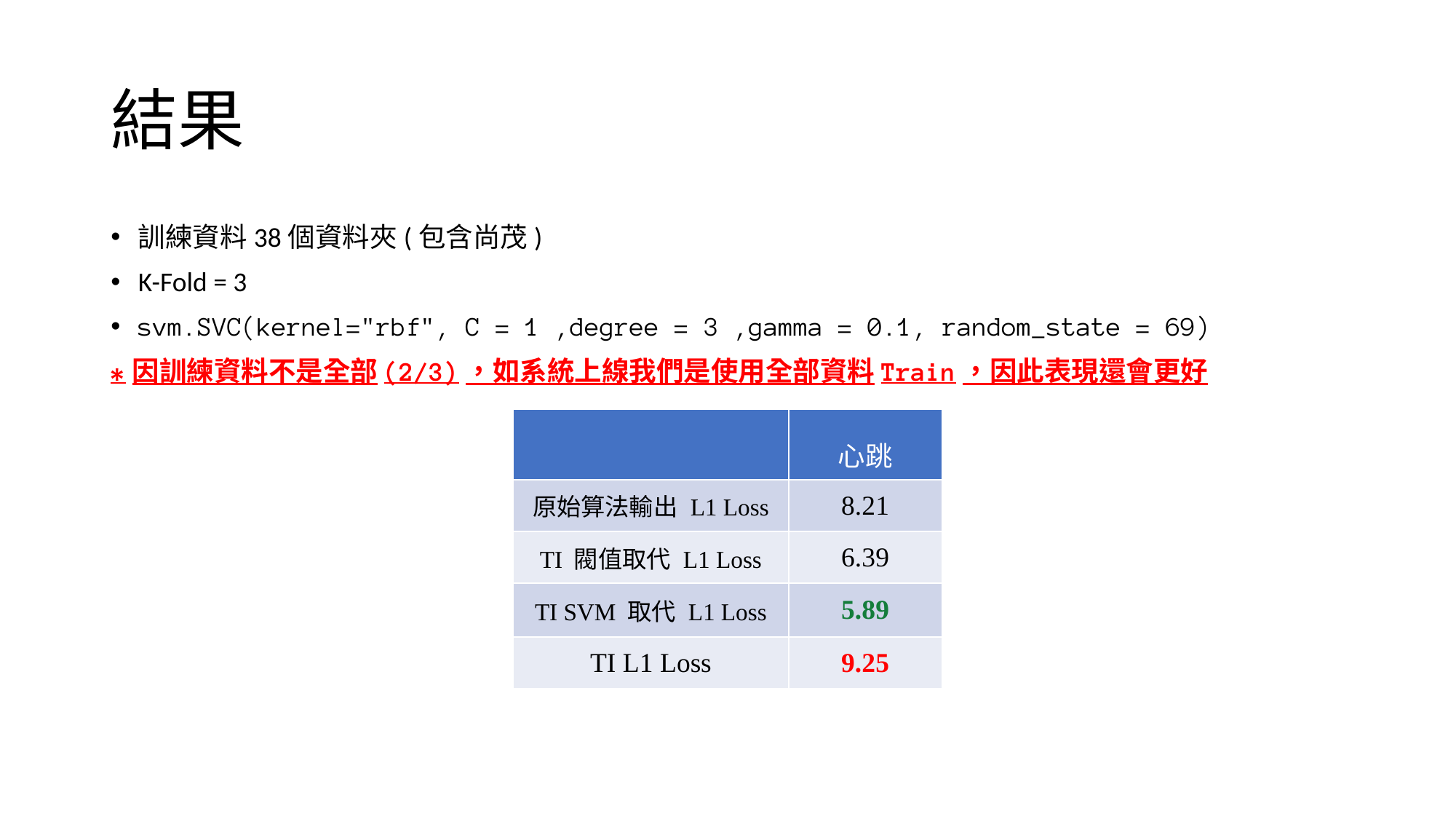

# 結果
訓練資料38個資料夾(包含尚茂)
K-Fold = 3
svm.SVC(kernel="rbf", C = 1 ,degree = 3 ,gamma = 0.1, random_state = 69)
*因訓練資料不是全部(2/3)，如系統上線我們是使用全部資料Train，因此表現還會更好

|  | 心跳 |
| --- | --- |
| 原始算法輸出 L1 Loss | 8.21 |
| TI 閥值取代 L1 Loss | 6.39 |
| TI SVM 取代 L1 Loss | 5.89 |
| TI L1 Loss | 9.25 |